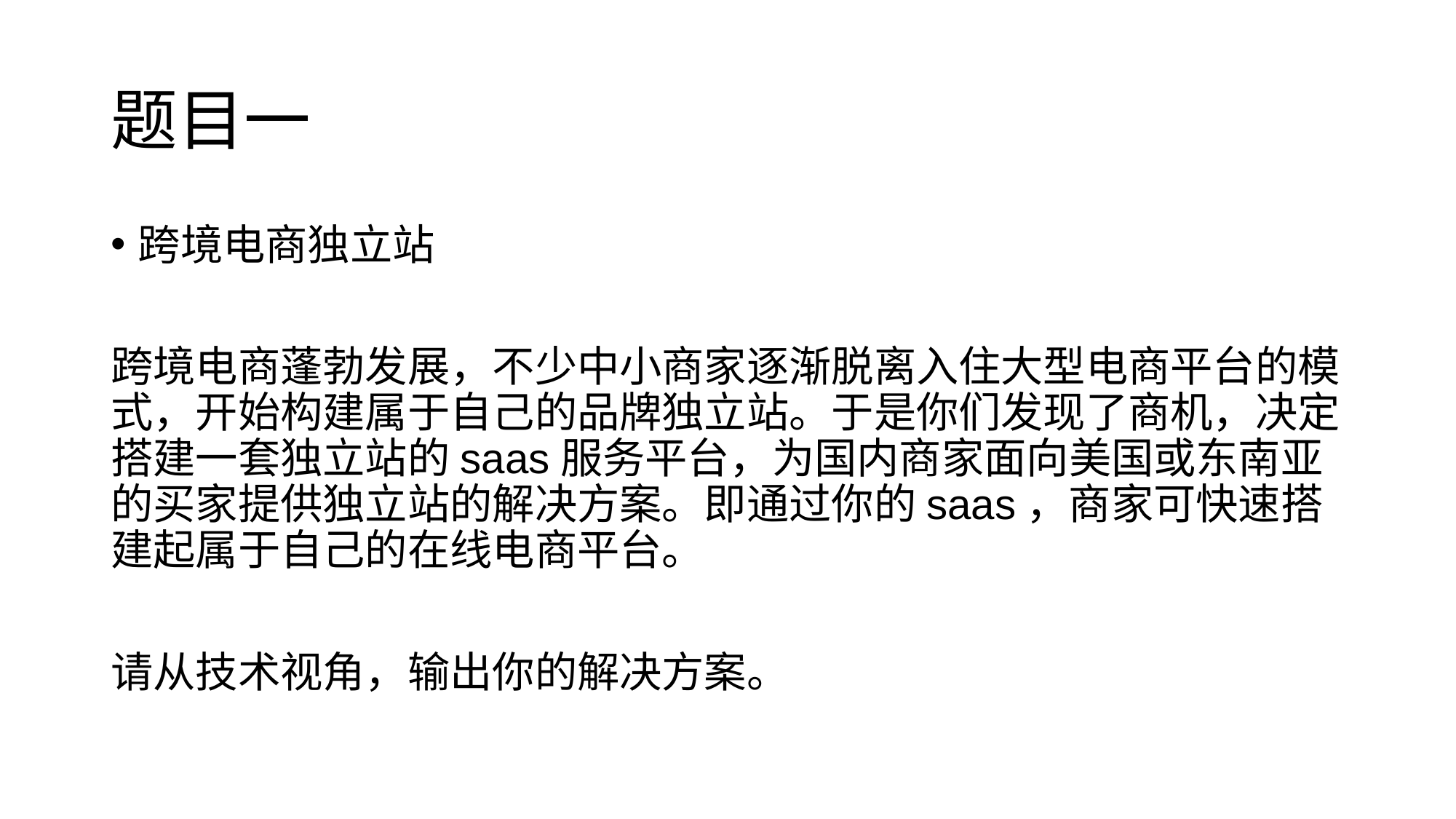

# 题目一
跨境电商独立站

跨境电商蓬勃发展，不少中小商家逐渐脱离入住大型电商平台的模式，开始构建属于自己的品牌独立站。于是你们发现了商机，决定搭建一套独立站的saas服务平台，为国内商家面向美国或东南亚的买家提供独立站的解决方案。即通过你的saas，商家可快速搭建起属于自己的在线电商平台。

请从技术视角，输出你的解决方案。